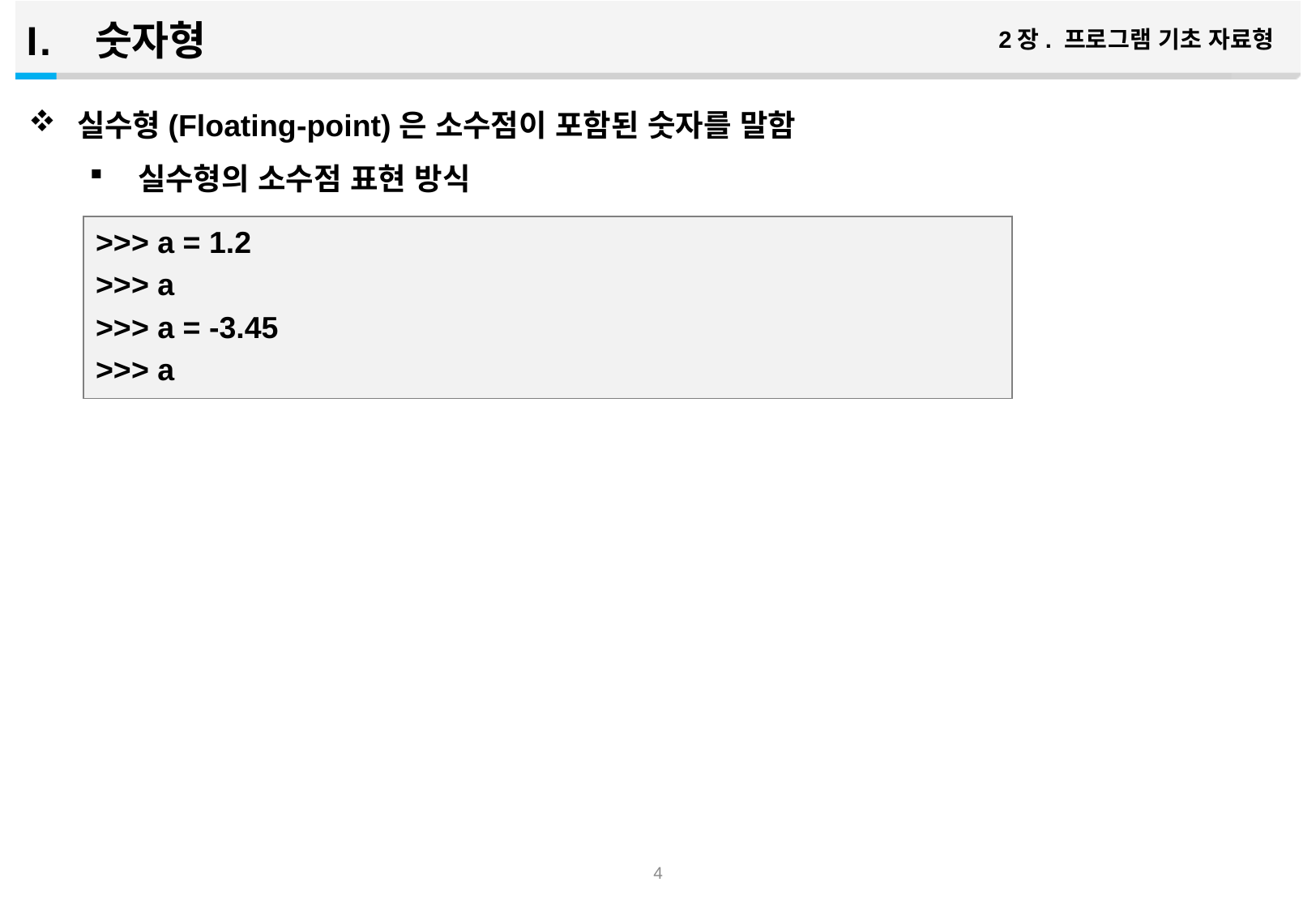

숫자형
2장. 프로그램 기초 자료형
실수형(Floating-point)은 소수점이 포함된 숫자를 말함
실수형의 소수점 표현 방식
>>> a = 1.2
>>> a
>>> a = -3.45
>>> a

4